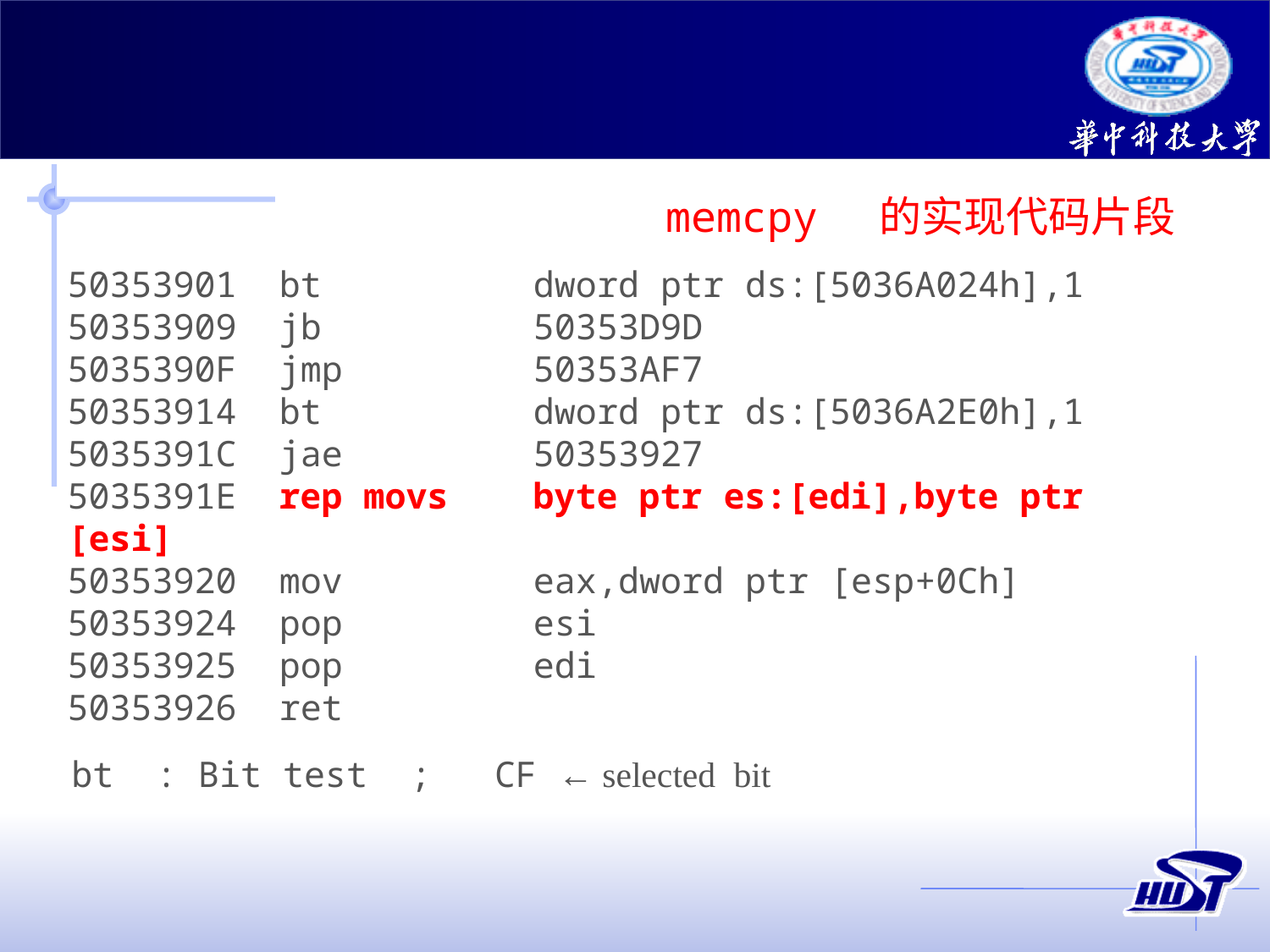

memcpy  的实现代码片段
50353901  bt          dword ptr ds:[5036A024h],1
50353909  jb          50353D9D
5035390F  jmp         50353AF7
50353914  bt          dword ptr ds:[5036A2E0h],1
5035391C  jae         50353927
5035391E  rep movs    byte ptr es:[edi],byte ptr [esi]
50353920  mov         eax,dword ptr [esp+0Ch]
50353924  pop         esi
50353925  pop         edi
50353926  ret
bt  : Bit test  ;   CF ← selected  bit